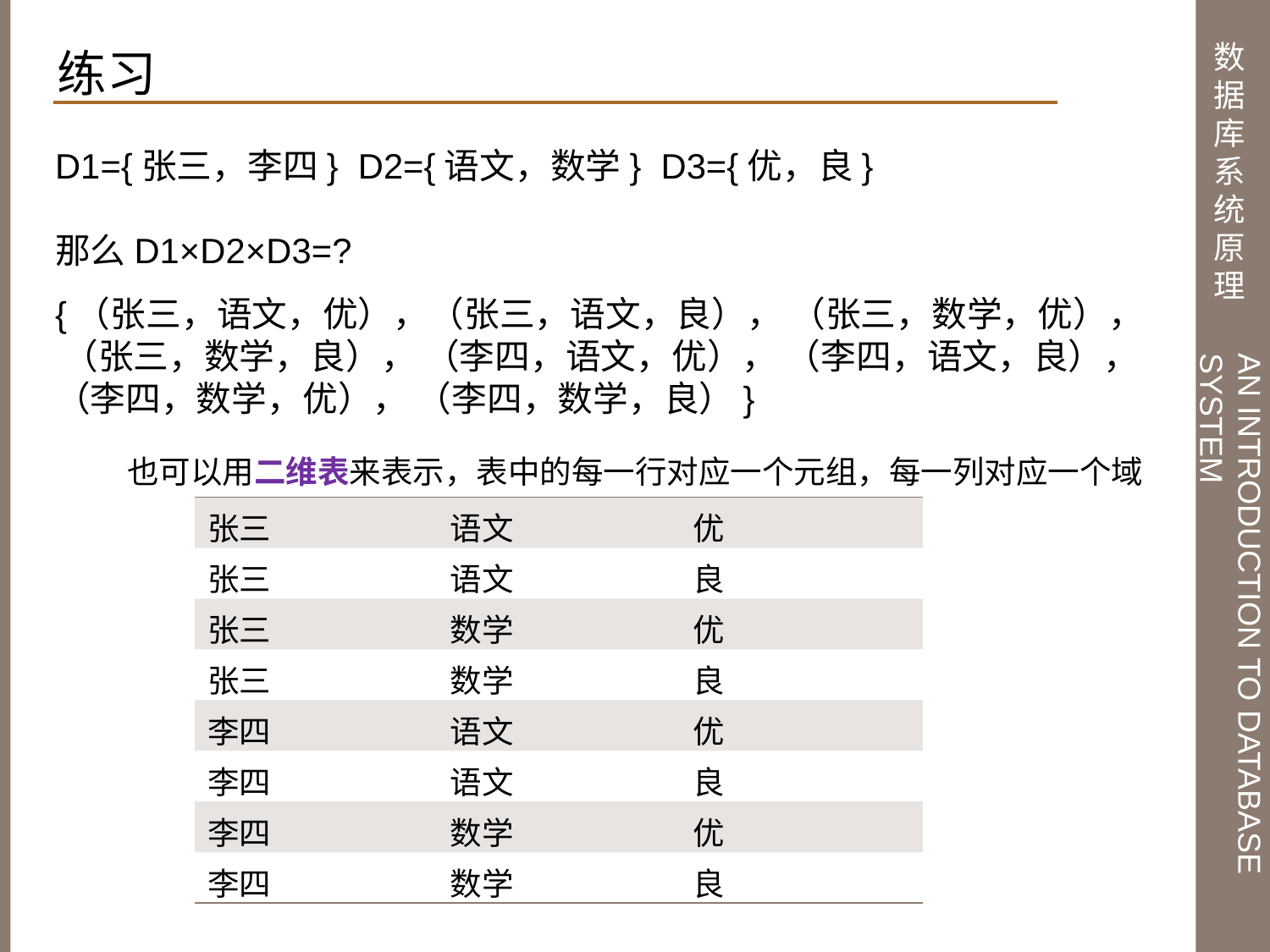

练习
D1={张三，李四}  D2={语文，数学}  D3={优，良}
那么D1×D2×D3=?
{（张三，语文，优），（张三，语文，良）， （张三，数学，优），   （张三，数学，良）， （李四，语文，优）， （李四，语文，良）， （李四，数学，优）， （李四，数学，良）}
也可以用二维表来表示，表中的每一行对应一个元组，每一列对应一个域
| 张三 | 语文 | 优 |
| --- | --- | --- |
| 张三 | 语文 | 良 |
| 张三 | 数学 | 优 |
| 张三 | 数学 | 良 |
| 李四 | 语文 | 优 |
| 李四 | 语文 | 良 |
| 李四 | 数学 | 优 |
| 李四 | 数学 | 良 |